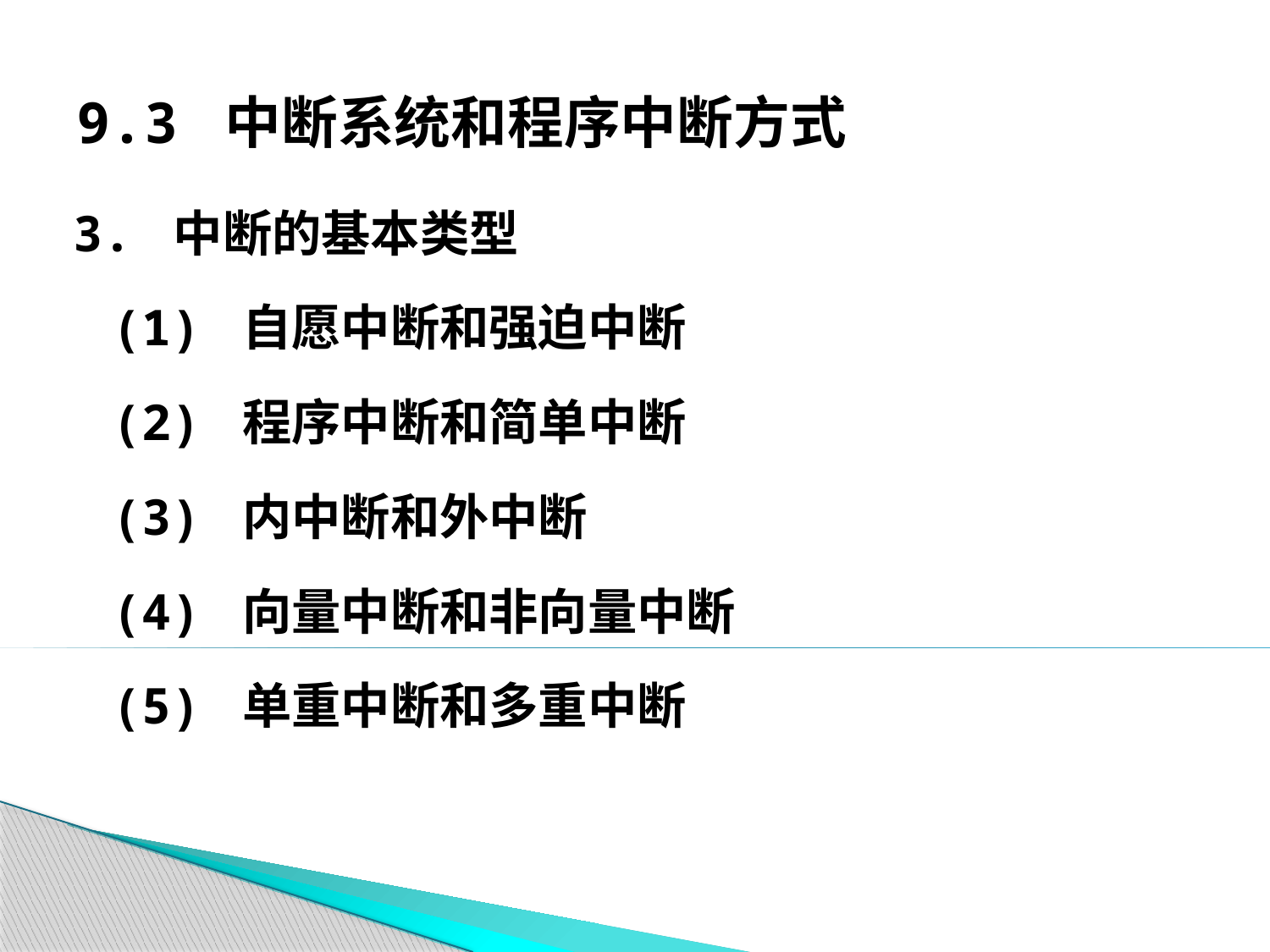

# 9.3 中断系统和程序中断方式
3. 中断的基本类型
(1) 自愿中断和强迫中断
(2) 程序中断和简单中断
(3) 内中断和外中断
(4) 向量中断和非向量中断
(5) 单重中断和多重中断